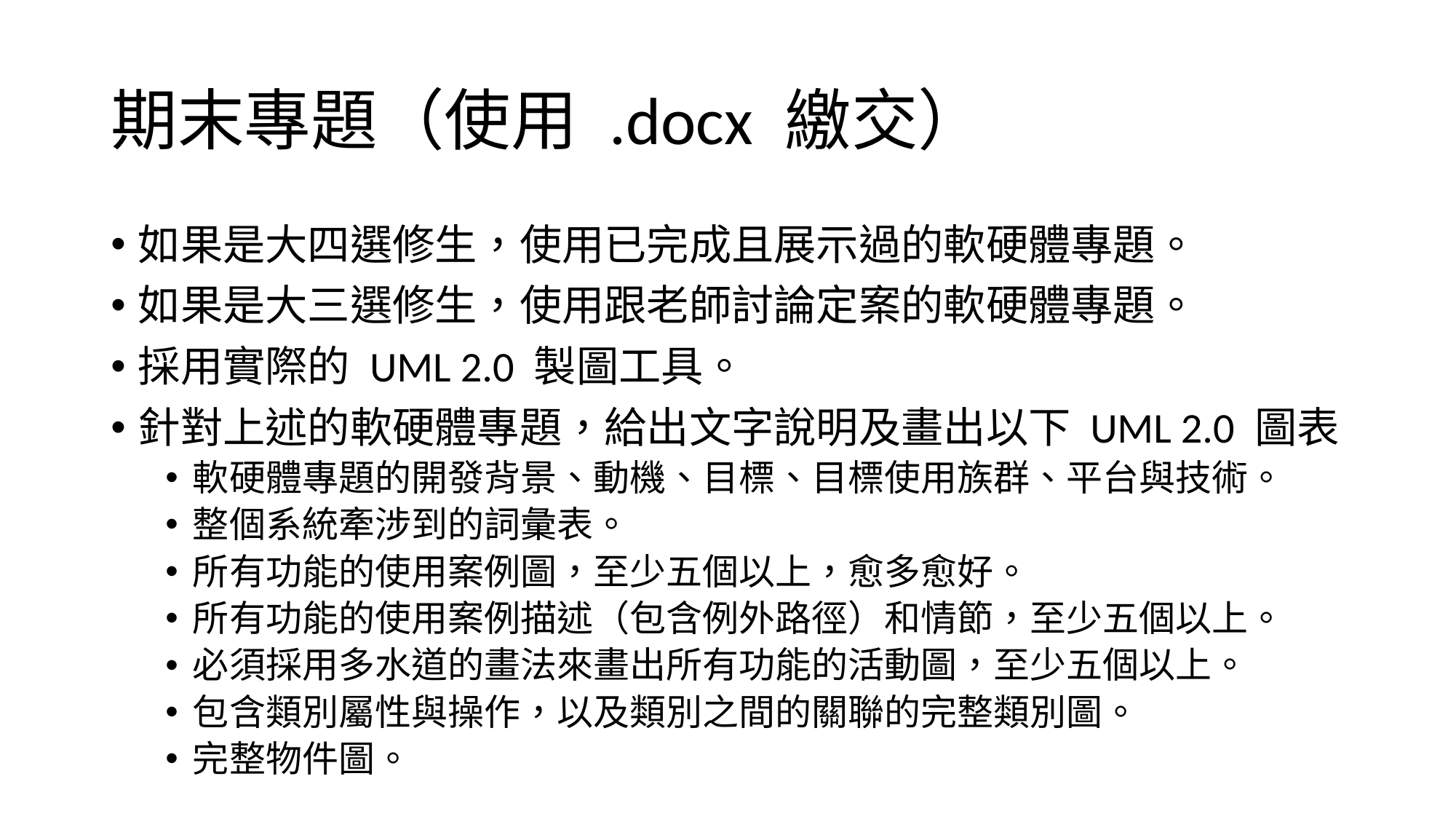

# 期末專題（使用 .docx 繳交）
如果是大四選修生，使用已完成且展示過的軟硬體專題。
如果是大三選修生，使用跟老師討論定案的軟硬體專題。
採用實際的 UML 2.0 製圖工具。
針對上述的軟硬體專題，給出文字說明及畫出以下 UML 2.0 圖表
軟硬體專題的開發背景、動機、目標、目標使用族群、平台與技術。
整個系統牽涉到的詞彙表。
所有功能的使用案例圖，至少五個以上，愈多愈好。
所有功能的使用案例描述（包含例外路徑）和情節，至少五個以上。
必須採用多水道的畫法來畫出所有功能的活動圖，至少五個以上。
包含類別屬性與操作，以及類別之間的關聯的完整類別圖。
完整物件圖。